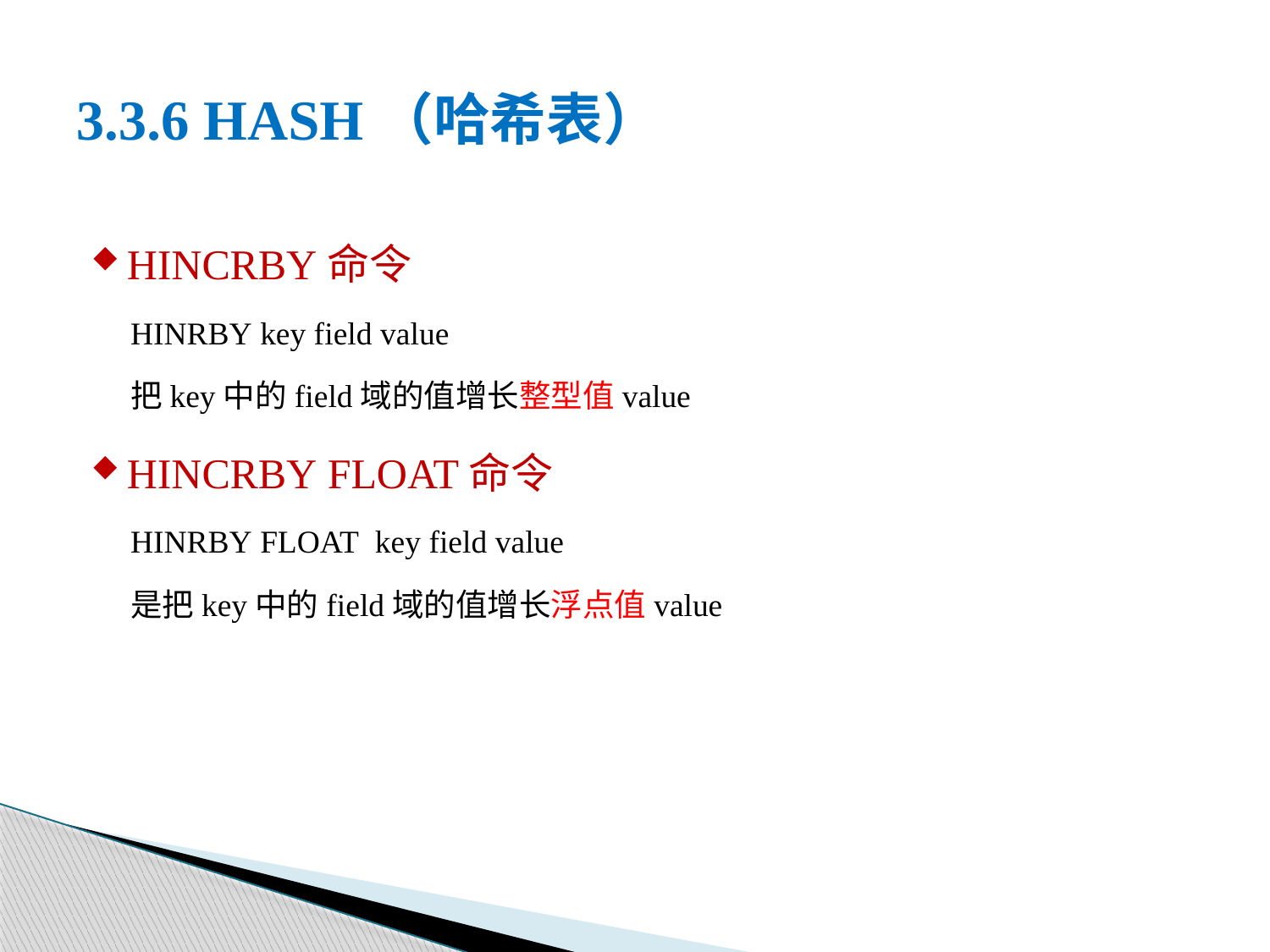

# 3.3.6 HASH（哈希表）
Hincrby命令
hinrby key field value
把key中的field域的值增长整型值value
hincrby float命令
hinrby float  key field value
是把key中的field域的值增长浮点值value